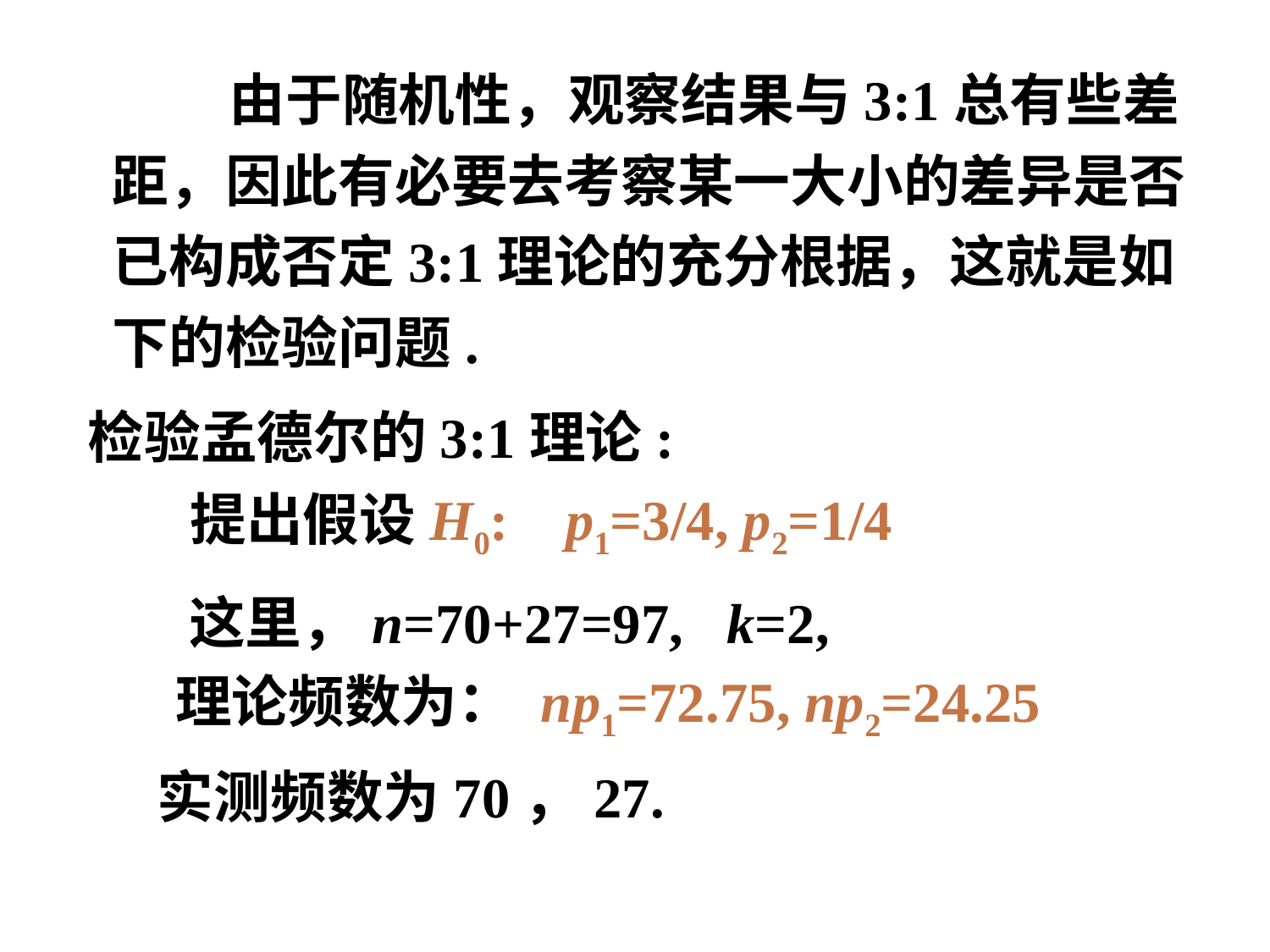

由于随机性，观察结果与3:1总有些差距，因此有必要去考察某一大小的差异是否已构成否定3:1理论的充分根据，这就是如下的检验问题.
检验孟德尔的3:1理论:
提出假设H0:    p1=3/4, p2=1/4
这里，n=70+27=97,   k=2,
理论频数为： np1=72.75, np2=24.25
实测频数为70，27.